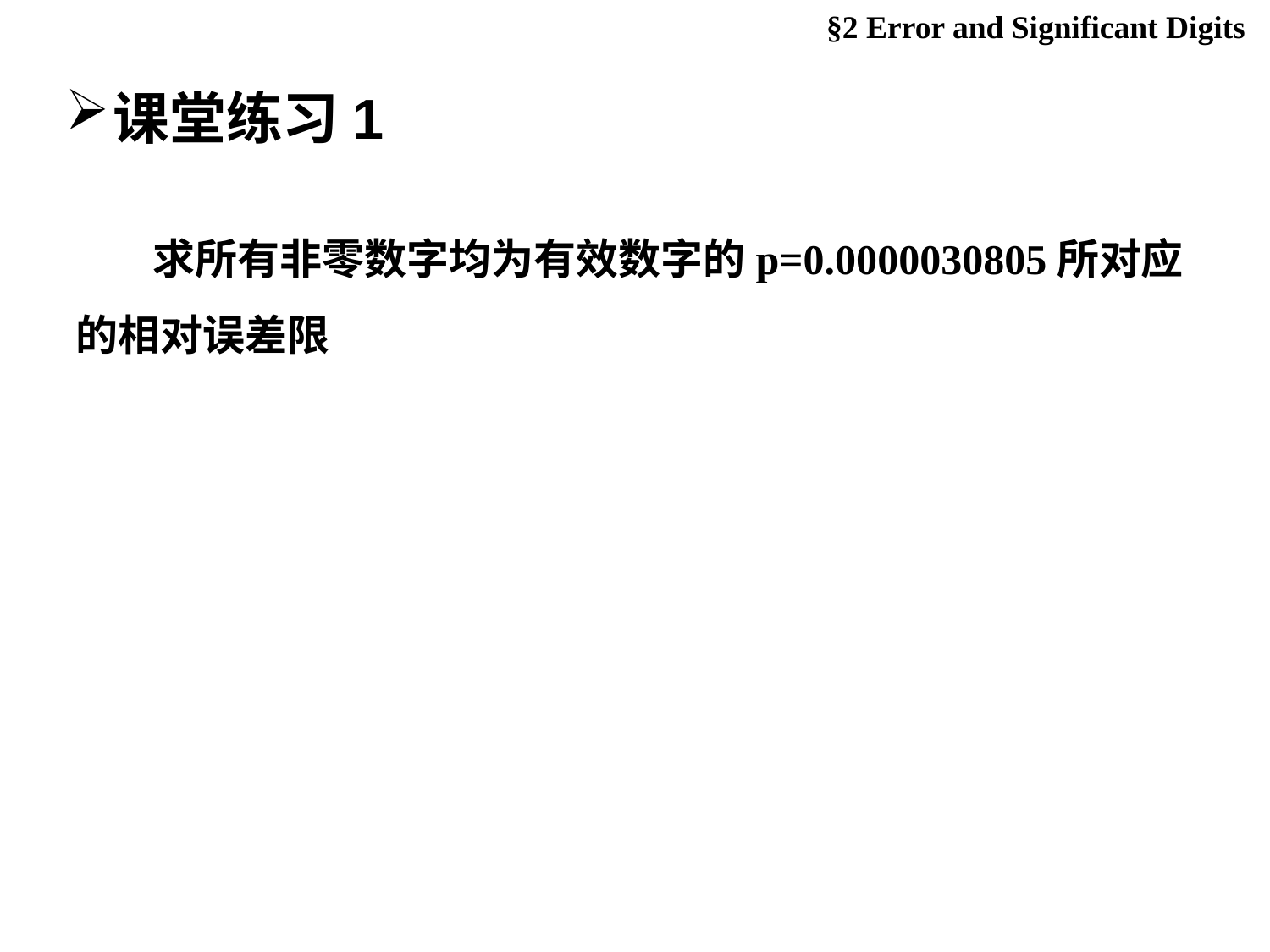

§2 Error and Significant Digits
课堂练习1
       求所有非零数字均为有效数字的p=0.0000030805所对应的相对误差限